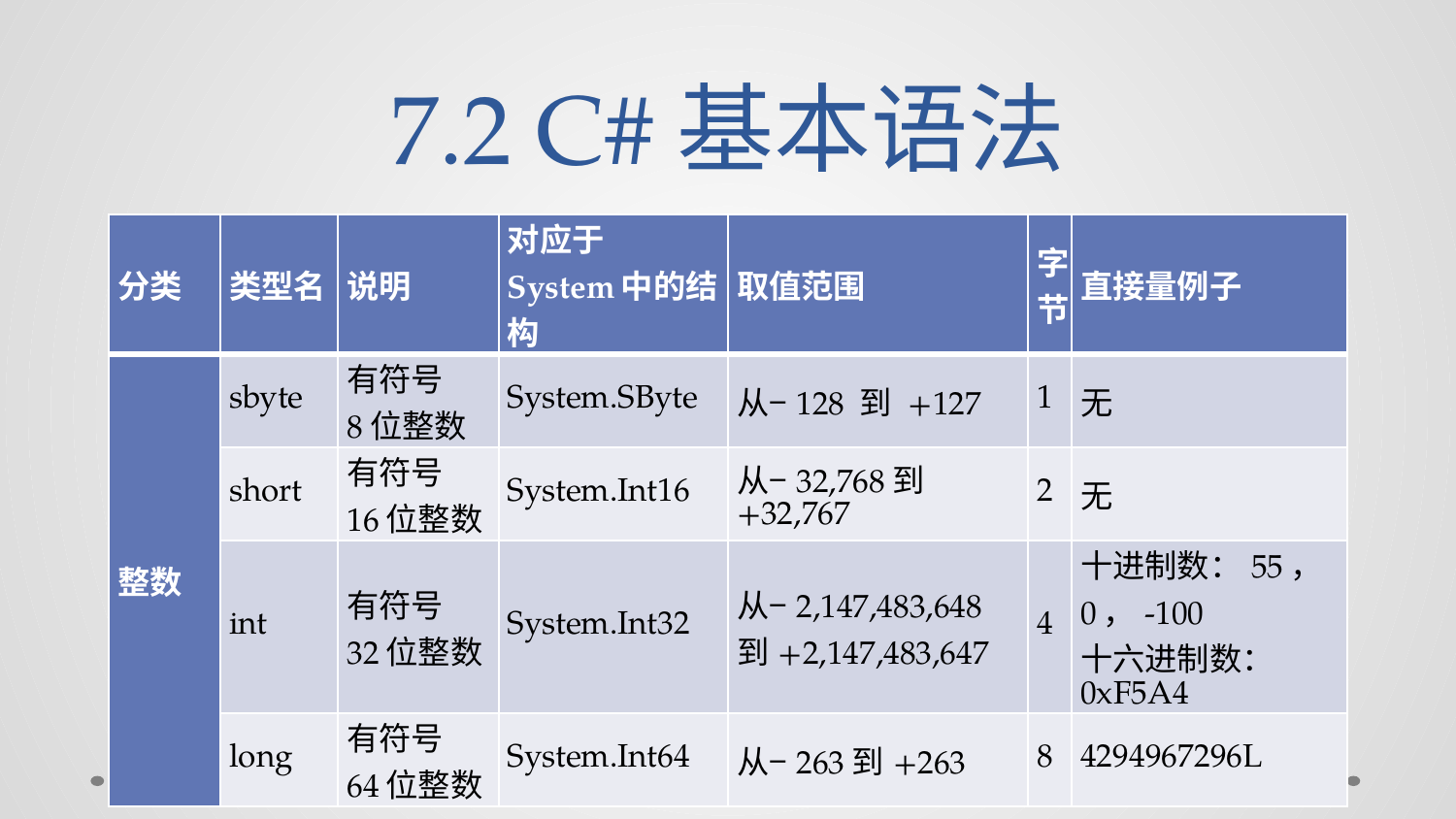

# 7.2 C#基本语法
| 分类 | 类型名 | 说明 | 对应于System中的结构 | 取值范围 | 字节 | 直接量例子 |
| --- | --- | --- | --- | --- | --- | --- |
| 整数 | sbyte | 有符号 8位整数 | System.SByte | 从−128 到 +127 | 1 | 无 |
|  | short | 有符号 16位整数 | System.Int16 | 从−32,768到+32,767 | 2 | 无 |
|  | int | 有符号 32位整数 | System.Int32 | 从−2,147,483,648 到+2,147,483,647 | 4 | 十进制数：55，0，-100 十六进制数：0xF5A4 |
|  | long | 有符号 64位整数 | System.Int64 | 从−263到+263 | 8 | 4294967296L |